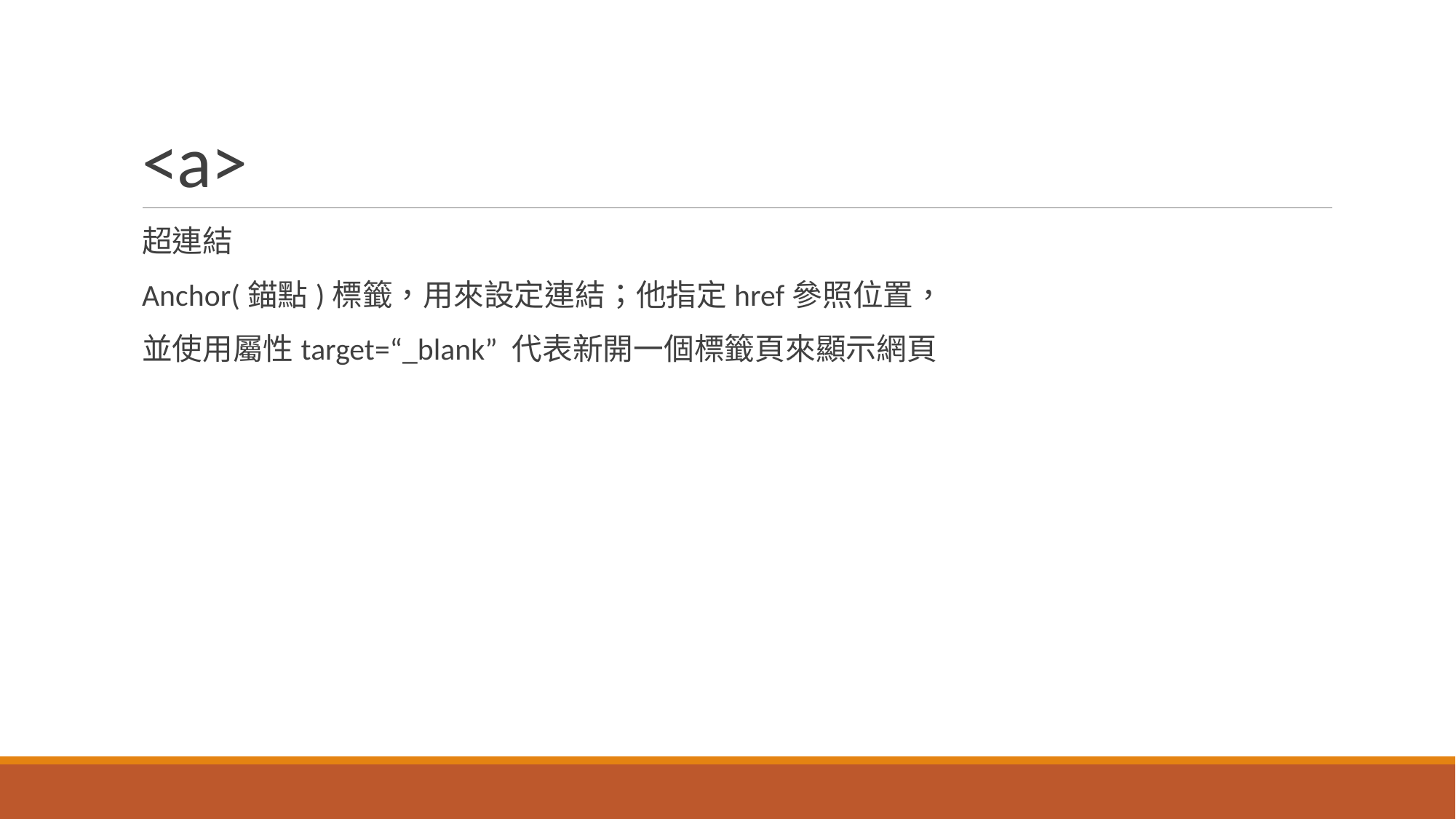

# <a>
超連結
Anchor(錨點)標籤，用來設定連結；他指定href參照位置，
並使用屬性target=“_blank” 代表新開一個標籤頁來顯示網頁